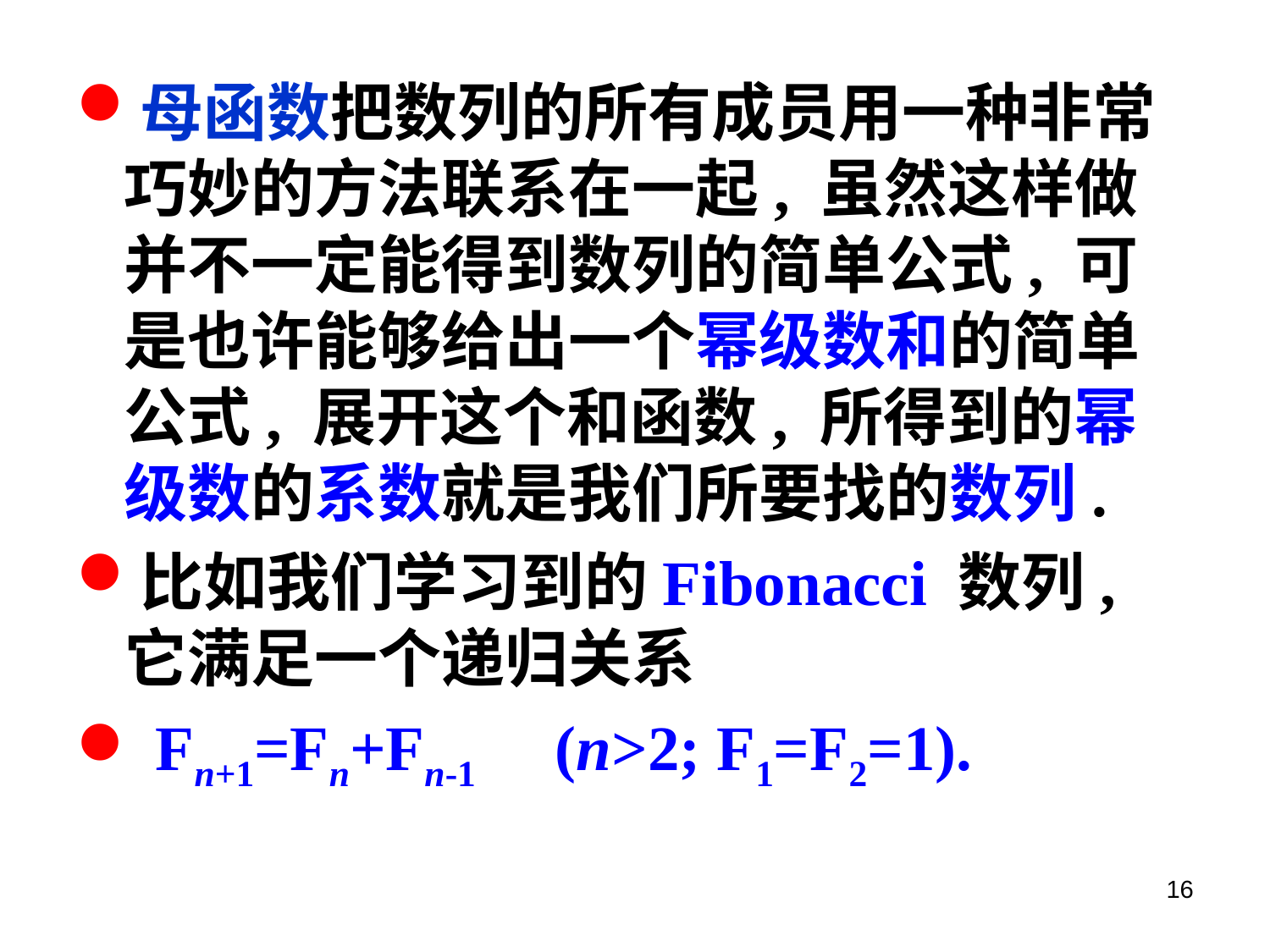

母函数把数列的所有成员用一种非常巧妙的方法联系在一起, 虽然这样做并不一定能得到数列的简单公式, 可是也许能够给出一个幂级数和的简单公式, 展开这个和函数, 所得到的幂级数的系数就是我们所要找的数列.
比如我们学习到的Fibonacci 数列, 它满足一个递归关系
 Fn+1=Fn+Fn-1     (n>2; F1=F2=1).
16